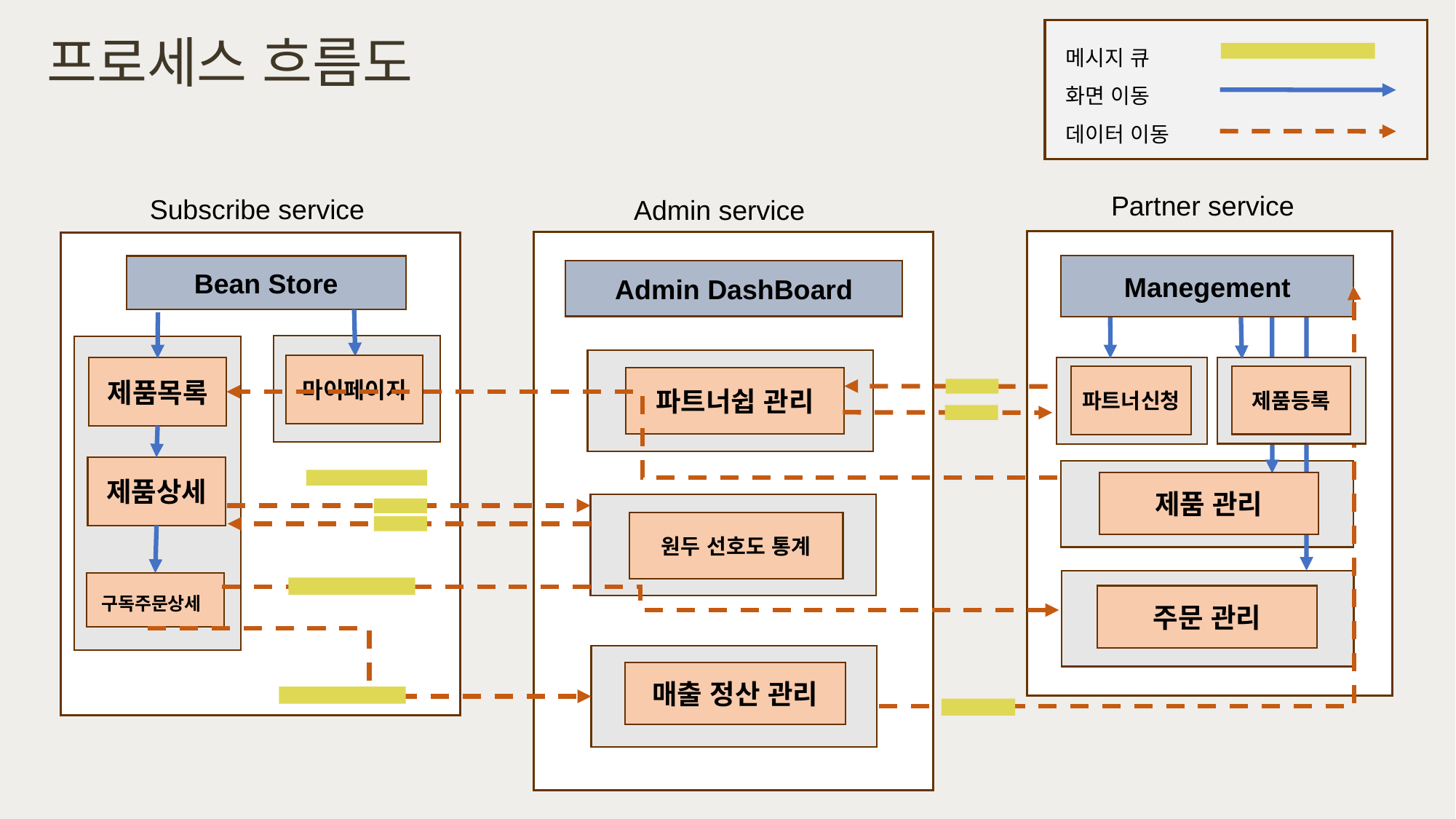

# 프로세스 흐름도

메시지 큐
화면 이동
데이터 이동

Partner service
Subscribe service
Admin service

Manegement
Bean Store
Admin DashBoard

마이페이지

제품목록
제품등록
파트너신청
파트너쉽 관리

제품상세

제품 관리

원두 선호도 통계

구독주문상세

주문 관리

매출 정산 관리